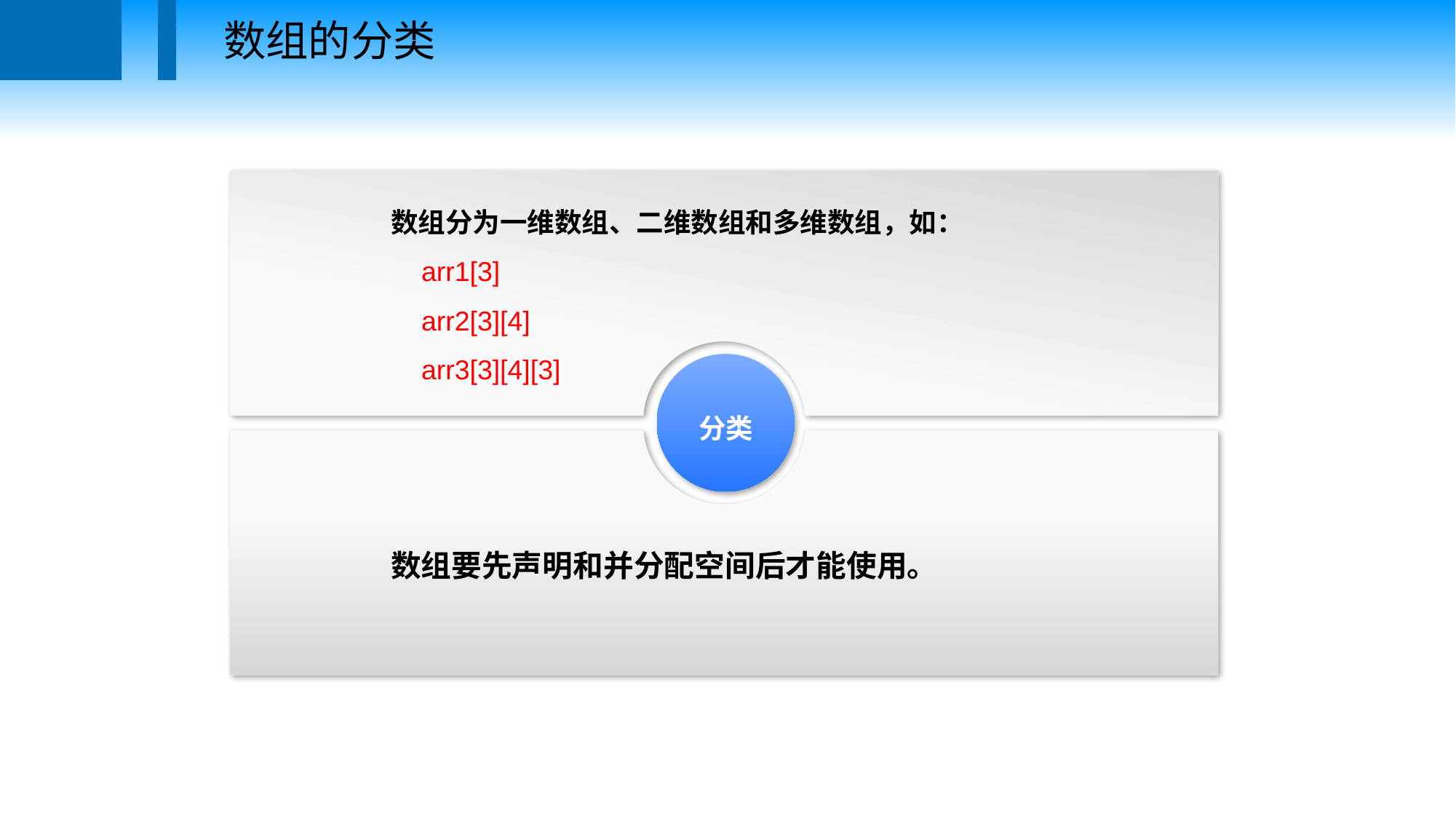

数组的分类

分类

数组分为一维数组、二维数组和多维数组，如：
    arr1[3]
    arr2[3][4]
    arr3[3][4][3]
数组要先声明和并分配空间后才能使用。